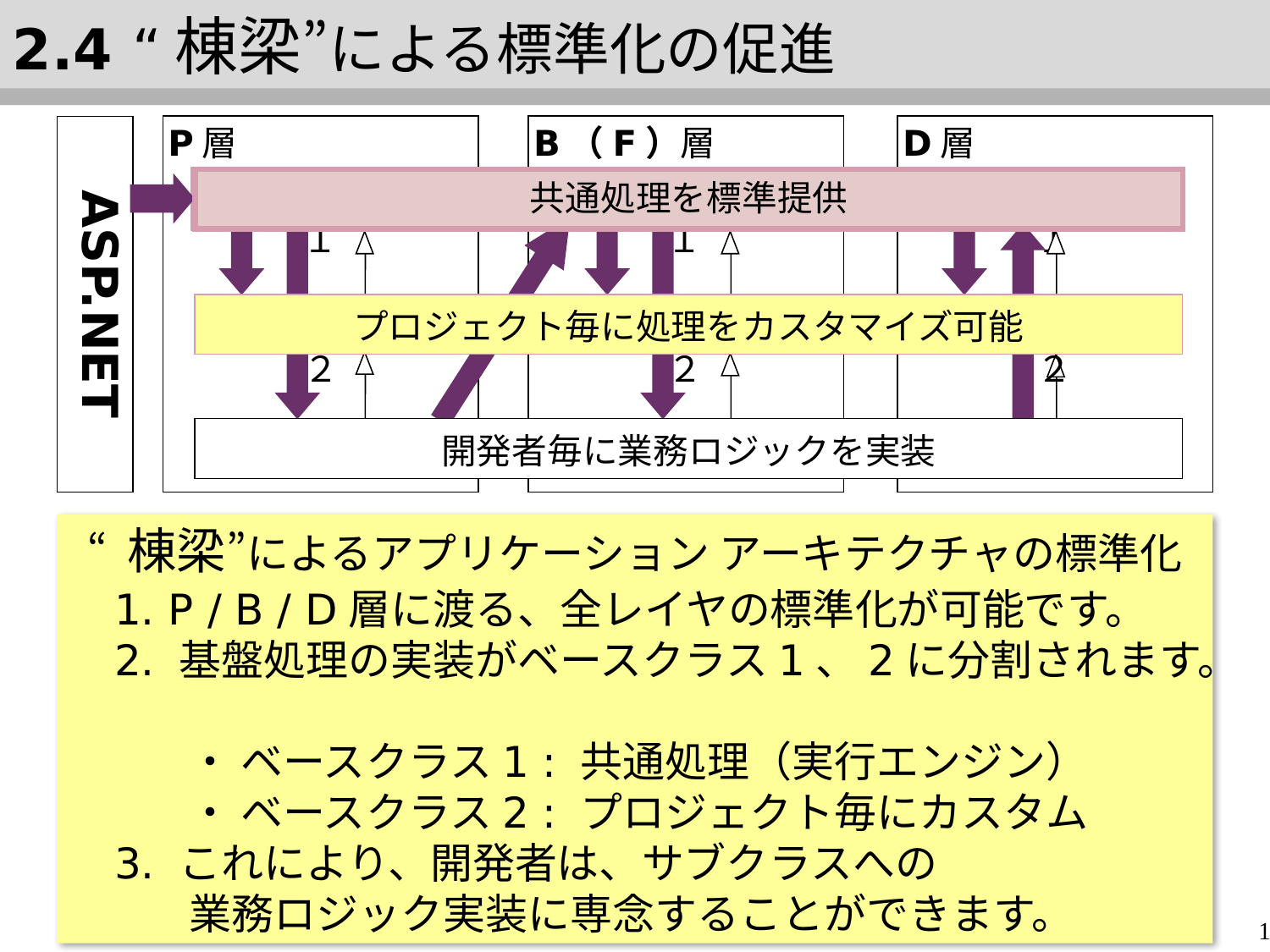

2.4 “棟梁”による標準化の促進
P層
B（F）層
D層
ASP.NET
ベースクラス１
ベースクラス１
ベースクラス１

ベースクラス２
ベースクラス２
ベースクラス２

サブクラス
サブクラス
サブクラス

共通処理を標準提供
プロジェクト毎に処理をカスタマイズ可能
開発者毎に業務ロジックを実装
“ 棟梁”によるアプリケーション アーキテクチャの標準化
　1. P / B / D層に渡る、全レイヤの標準化が可能です。
　2. 基盤処理の実装がベースクラス1、2に分割されます。
　　　・ ベースクラス1 : 共通処理（実行エンジン）
　　　・ ベースクラス2 : プロジェクト毎にカスタム
　3. これにより、開発者は、サブクラスへの
　　　業務ロジック実装に専念することができます。